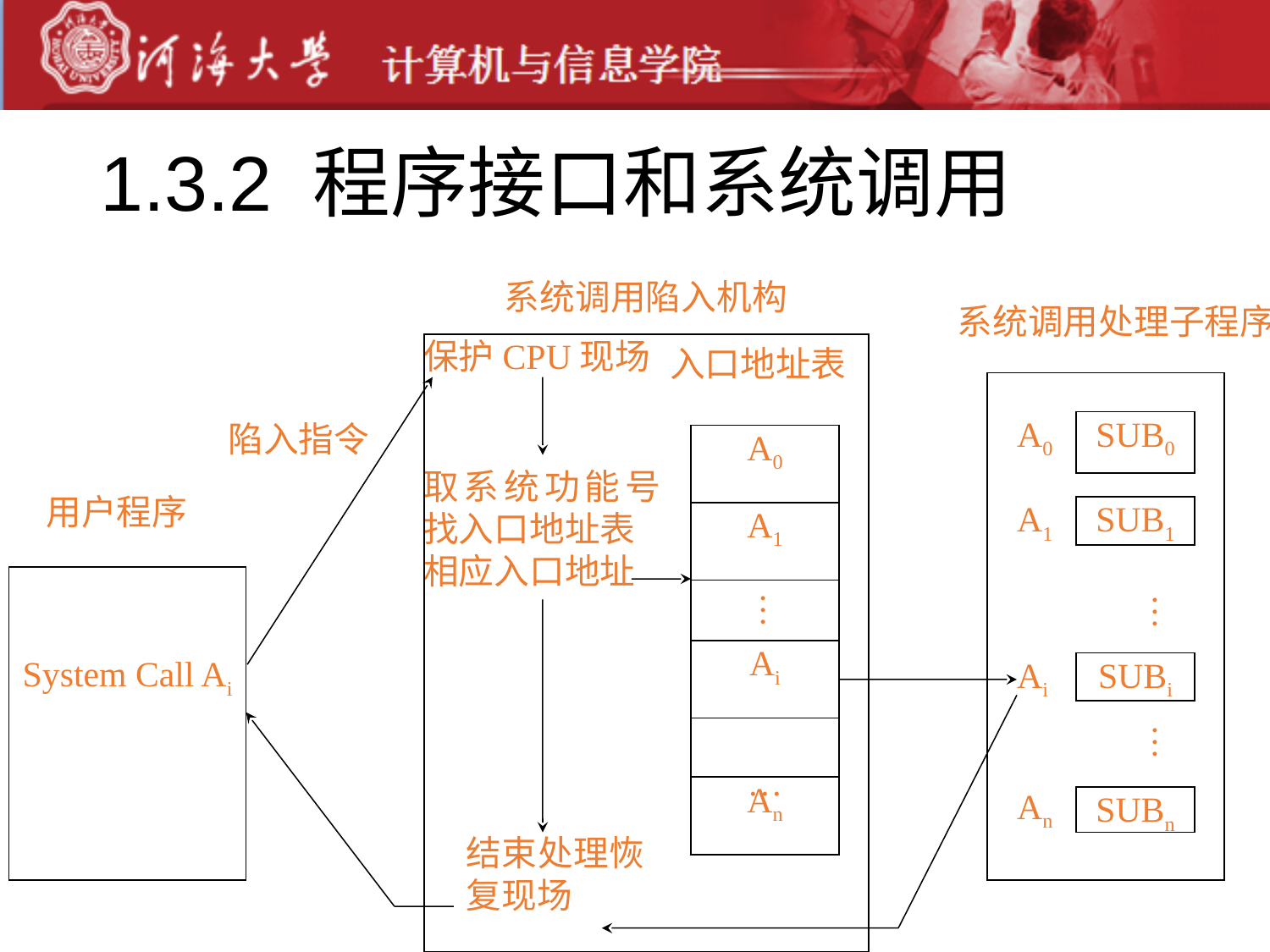

# 1.3.2 程序接口和系统调用
系统调用陷入机构
系统调用处理子程序
保护CPU现场

入口地址表

A0
SUB0
陷入指令
A0
取系统功能号找入口地址表
相应入口地址
用户程序
A1
SUB1
A1

System Call Ai

…
…

Ai
Ai
SUBi

…

…
An
An
SUBn
结束处理恢复现场